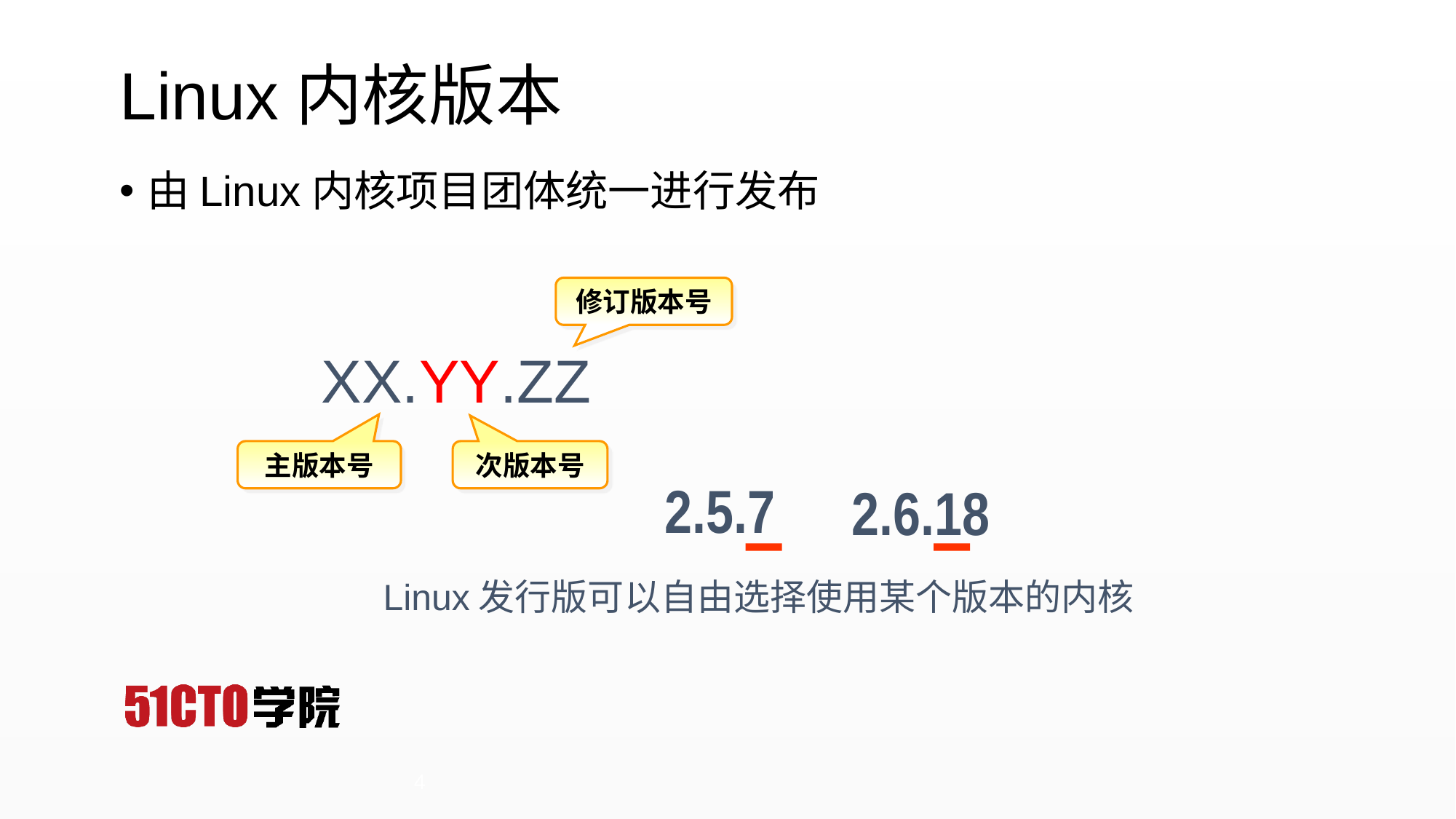

# Linux内核版本
由Linux内核项目团体统一进行发布
修订版本号
XX.YY.ZZ
主版本号
次版本号
2.5.7
2.6.18

Linux发行版可以自由选择使用某个版本的内核
4